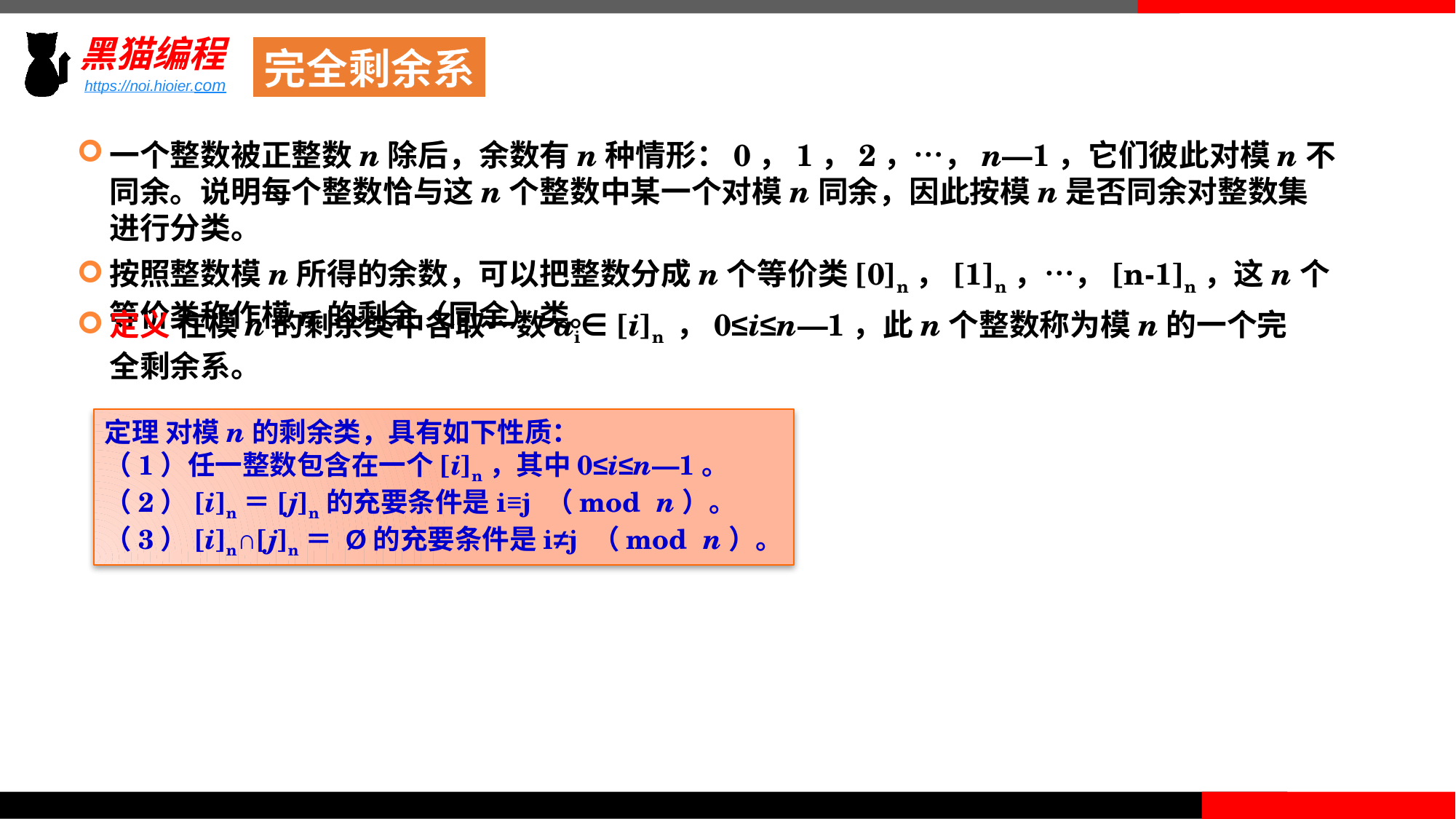

完全剩余系
一个整数被正整数n除后，余数有n种情形：0，1，2，…，n—1，它们彼此对模n不同余。说明每个整数恰与这n个整数中某一个对模n同余，因此按模n是否同余对整数集进行分类。
按照整数模n所得的余数，可以把整数分成n个等价类[0]n，[1]n，…，[n-1]n，这n个等价类称作模n的剩余（同余）类。
定义 在模n的剩余类中各取一数ai∈ [i]n ，0≤i≤n—1，此n个整数称为模n的一个完全剩余系。
定理 对模n的剩余类，具有如下性质：
（1）任一整数包含在一个[i]n，其中0≤i≤n—1。
（2）[i]n＝[j]n的充要条件是i≡j （mod  n）。
（3）[i]n∩[j]n＝ Ø的充要条件是i≠j （mod  n）。